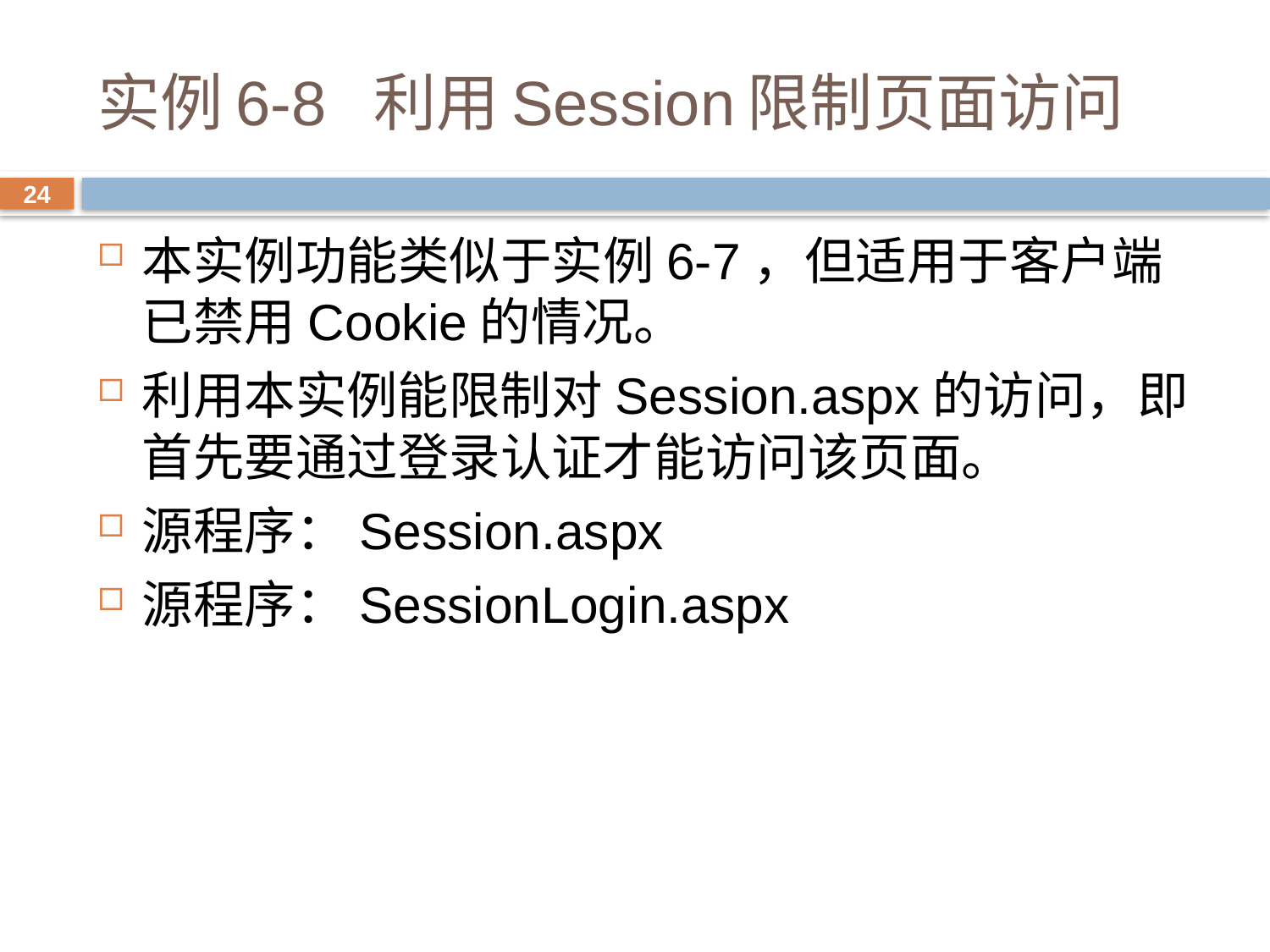

# 实例6-8  利用Session限制页面访问
24
本实例功能类似于实例6-7，但适用于客户端已禁用Cookie的情况。
利用本实例能限制对Session.aspx的访问，即首先要通过登录认证才能访问该页面。
源程序：Session.aspx
源程序：SessionLogin.aspx